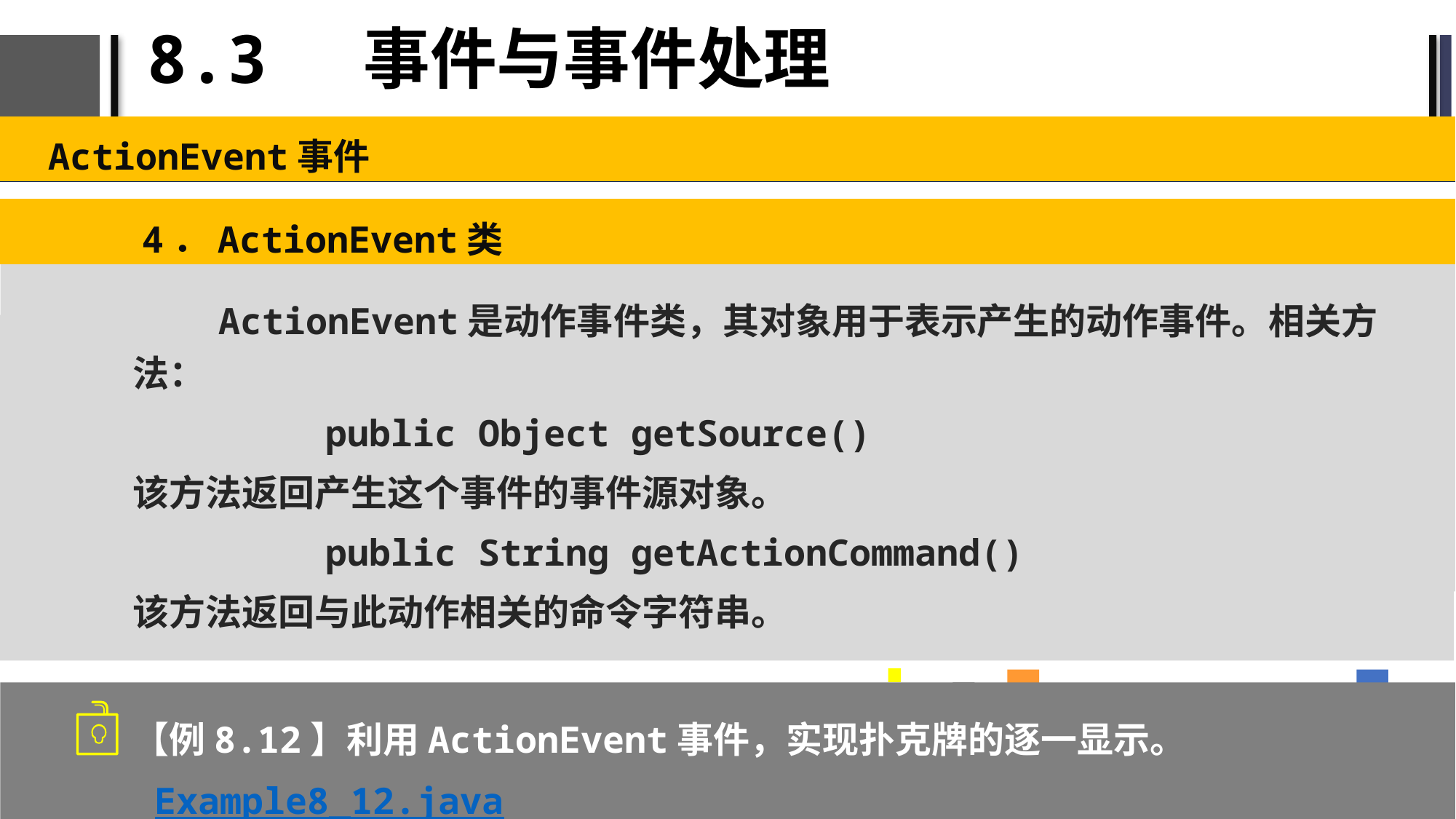

# 8.3  事件与事件处理

ActionEvent事件

4．ActionEvent类

ActionEvent是动作事件类，其对象用于表示产生的动作事件。相关方法：
public Object getSource()
该方法返回产生这个事件的事件源对象。
public String getActionCommand()
该方法返回与此动作相关的命令字符串。

【例8.12】利用ActionEvent事件，实现扑克牌的逐一显示。
 Example8_12.java